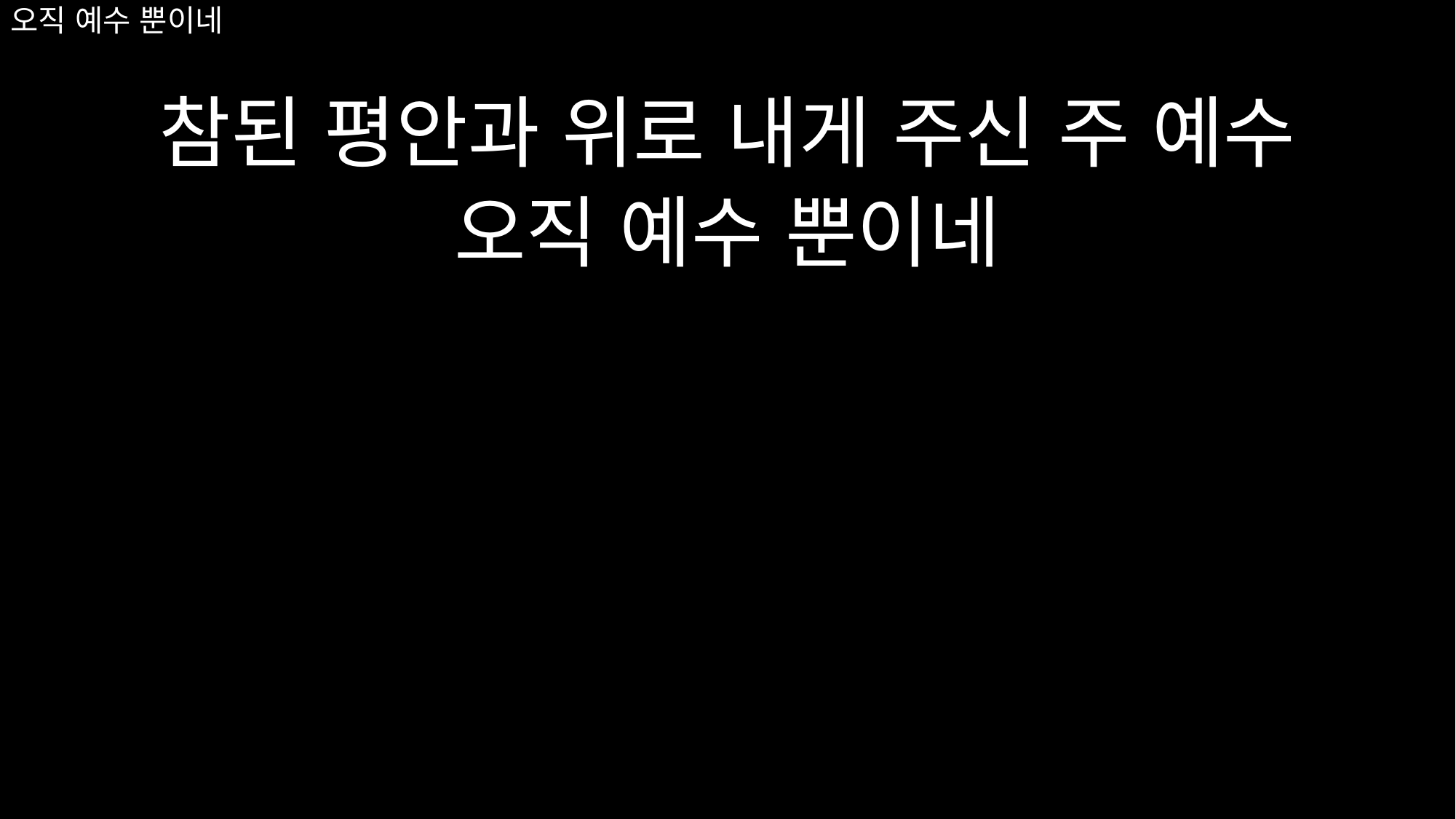

# 오직 예수 뿐이네
참된 평안과 위로 내게 주신 주 예수
오직 예수 뿐이네